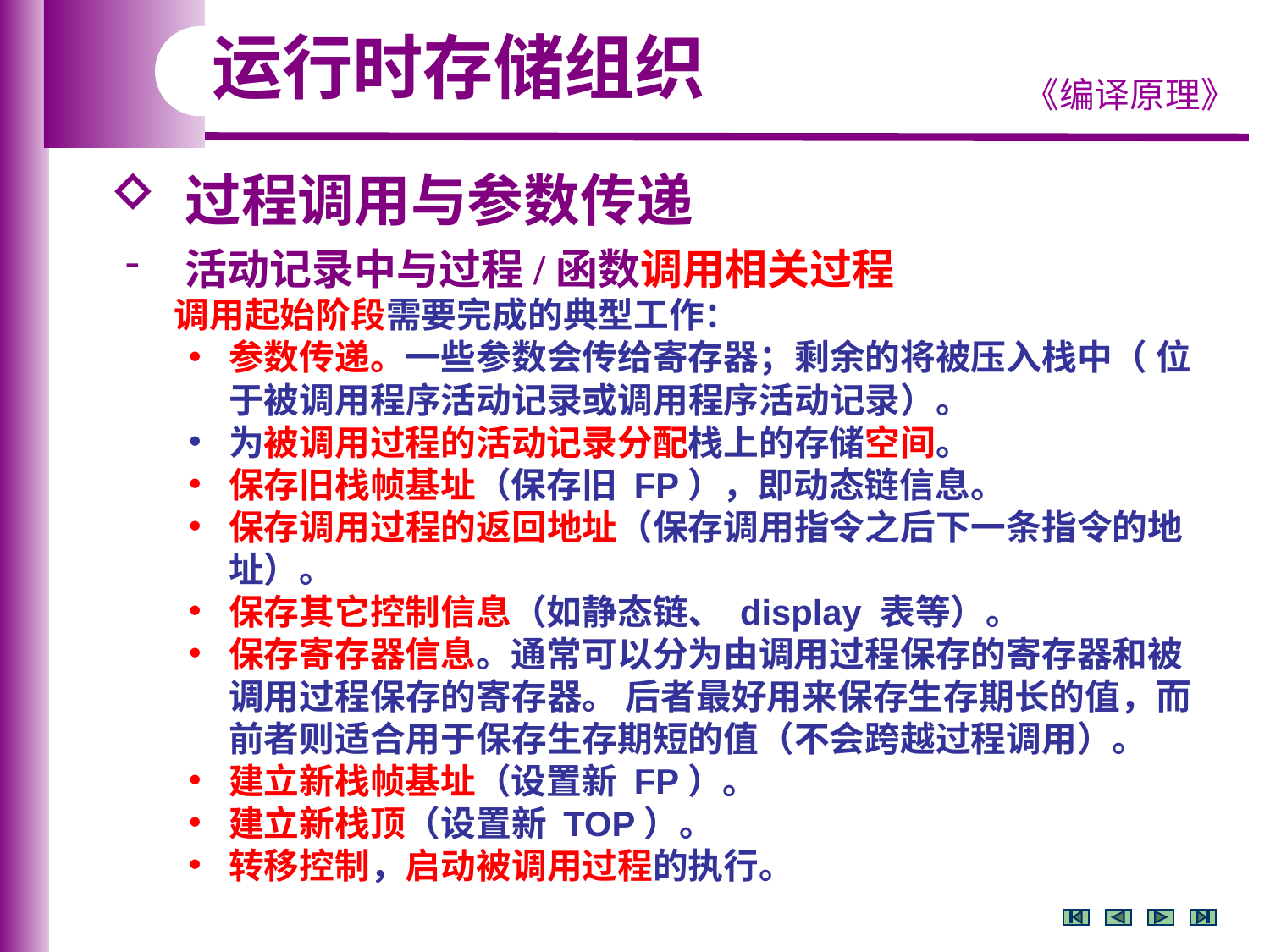

运行时存储组织
 过程调用与参数传递
  活动记录中与过程/函数调用相关过程
     调用起始阶段需要完成的典型工作：
参数传递。一些参数会传给寄存器；剩余的将被压入栈中（ 位于被调用程序活动记录或调用程序活动记录）。
为被调用过程的活动记录分配栈上的存储空间。
保存旧栈帧基址（保存旧 FP），即动态链信息。
保存调用过程的返回地址（保存调用指令之后下一条指令的地址）。
保存其它控制信息（如静态链、 display 表等）。
保存寄存器信息。通常可以分为由调用过程保存的寄存器和被调用过程保存的寄存器。 后者最好用来保存生存期长的值，而前者则适合用于保存生存期短的值（不会跨越过程调用）。
建立新栈帧基址（设置新 FP）。
建立新栈顶（设置新 TOP）。
转移控制，启动被调用过程的执行。